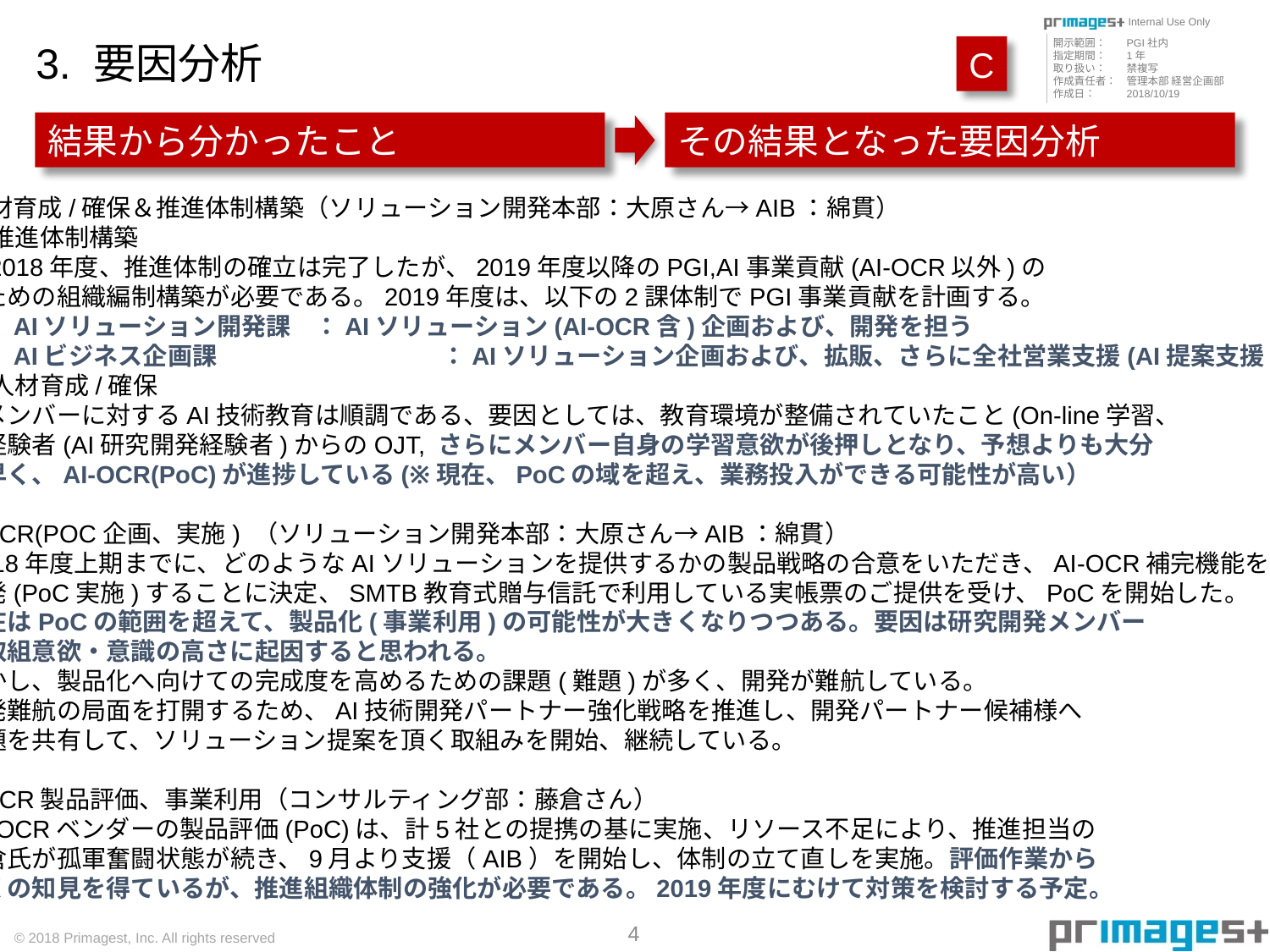

# 3. 要因分析
C
結果から分かったこと
その結果となった要因分析

■人材育成/確保＆推進体制構築（ソリューション開発本部：大原さん→AIB：綿貫）
　1.推進体制構築
　　2018年度、推進体制の確立は完了したが、2019年度以降のPGI,AI事業貢献(AI-OCR以外)の
　　ための組織編制構築が必要である。2019年度は、以下の2課体制でPGI事業貢献を計画する。
　　・AIソリューション開発課	：AIソリューション(AI-OCR含)企画および、開発を担う
　　・AIビジネス企画課		：AIソリューション企画および、拡販、さらに全社営業支援(AI提案支援)を担う
　2.人材育成/確保
　　メンバーに対するAI技術教育は順調である、要因としては、教育環境が整備されていたこと(On-line学習、
　　経験者(AI研究開発経験者)からのOJT, さらにメンバー自身の学習意欲が後押しとなり、予想よりも大分
　　早く、AI-OCR(PoC)が進捗している(※現在、PoCの域を超え、業務投入ができる可能性が高い）

■AI-OCR(POC企画、実施) （ソリューション開発本部：大原さん→AIB：綿貫）
　2018年度上期までに、どのようなAIソリューションを提供するかの製品戦略の合意をいただき、AI-OCR補完機能を
　開発(PoC実施)することに決定、SMTB教育式贈与信託で利用している実帳票のご提供を受け、PoCを開始した。
　現在はPoCの範囲を超えて、製品化(事業利用)の可能性が大きくなりつつある。要因は研究開発メンバー
　の取組意欲・意識の高さに起因すると思われる。
　しかし、製品化へ向けての完成度を高めるための課題(難題)が多く、開発が難航している。
　開発難航の局面を打開するため、AI技術開発パートナー強化戦略を推進し、開発パートナー候補様へ
　課題を共有して、ソリューション提案を頂く取組みを開始、継続している。

■AI-OCR製品評価、事業利用（コンサルティング部：藤倉さん）
　AI-OCRベンダーの製品評価(PoC)は、計5社との提携の基に実施、リソース不足により、推進担当の
　藤倉氏が孤軍奮闘状態が続き、9月より支援（AIB）を開始し、体制の立て直しを実施。評価作業から
　多くの知見を得ているが、推進組織体制の強化が必要である。2019年度にむけて対策を検討する予定。
© 2018 Primagest, Inc. All rights reserved
4